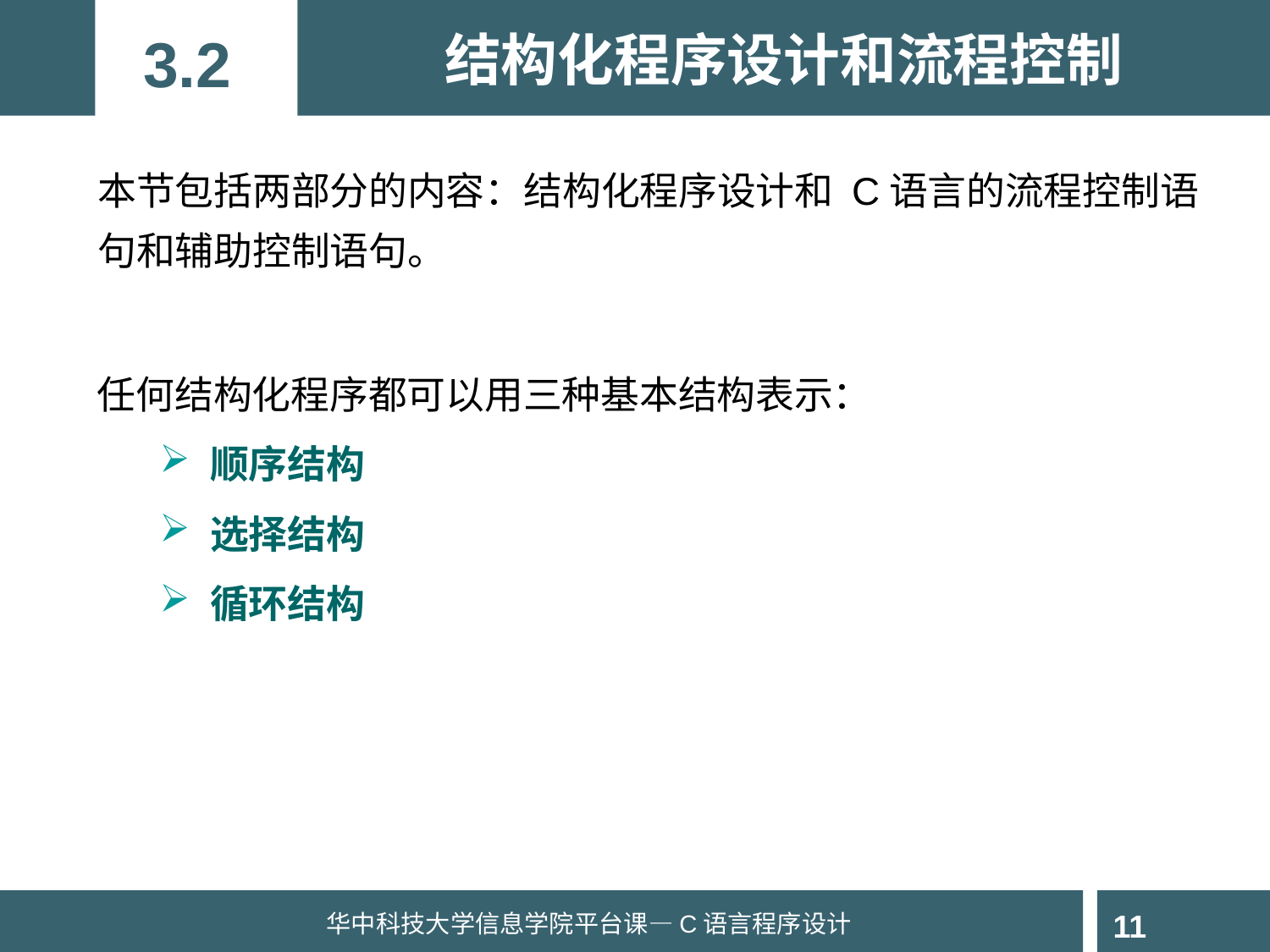

结构化程序设计和流程控制
3.2
本节包括两部分的内容：结构化程序设计和 C语言的流程控制语句和辅助控制语句。

任何结构化程序都可以用三种基本结构表示：
顺序结构
选择结构
循环结构